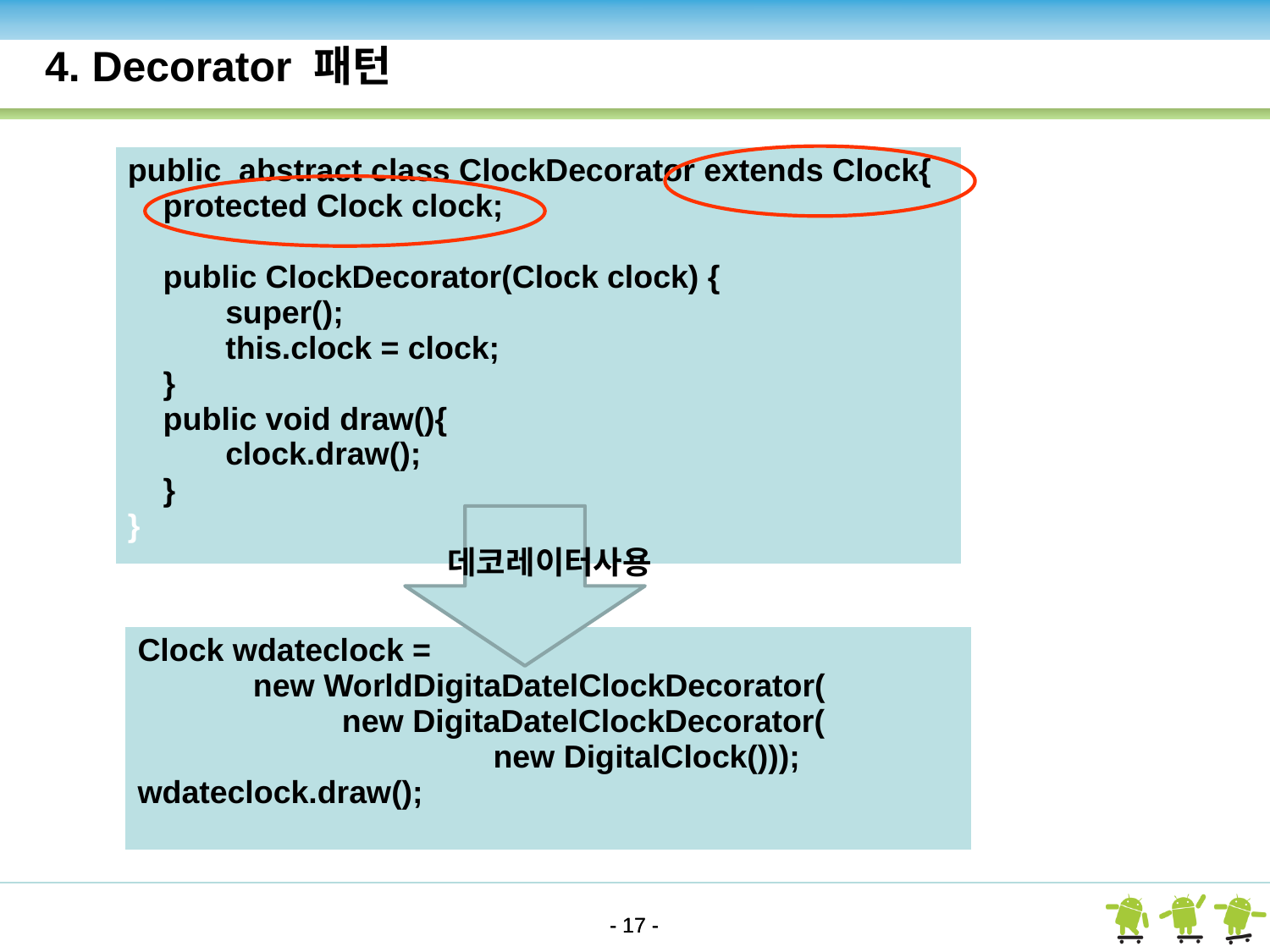

4. Decorator 패턴
| public abstract class ClockDecorator extends Clock{ protected Clock clock; public ClockDecorator(Clock clock) { super(); this.clock = clock; } public void draw(){ clock.draw(); } } |
| --- |

데코레이터사용
| Clock wdateclock = new WorldDigitaDatelClockDecorator( new DigitaDatelClockDecorator( new DigitalClock())); wdateclock.draw(); |
| --- |
- 17 -
- 17 -